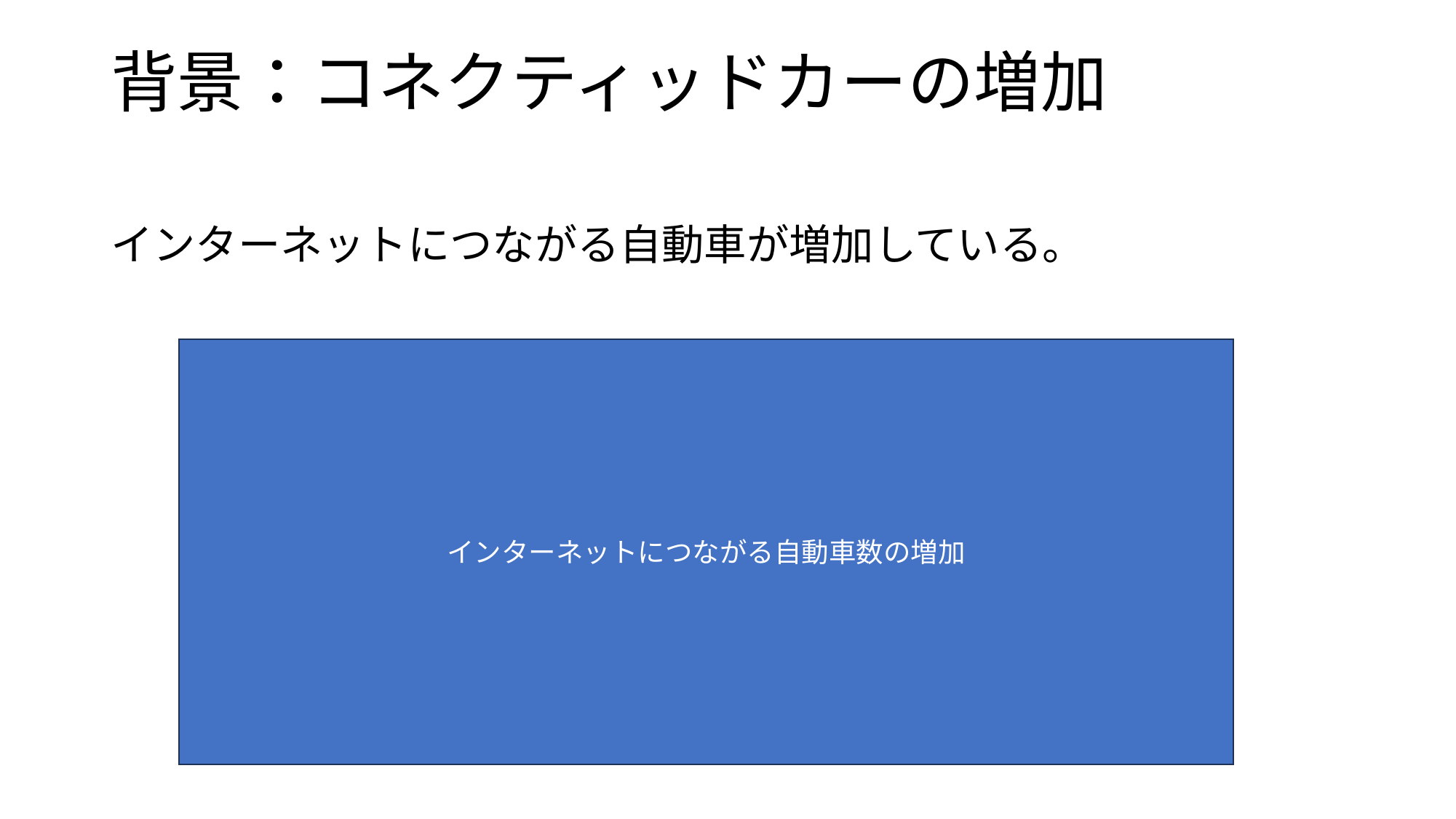

# 背景：コネクティッドカーの増加
インターネットにつながる自動車が増加している。
インターネットにつながる自動車数の増加